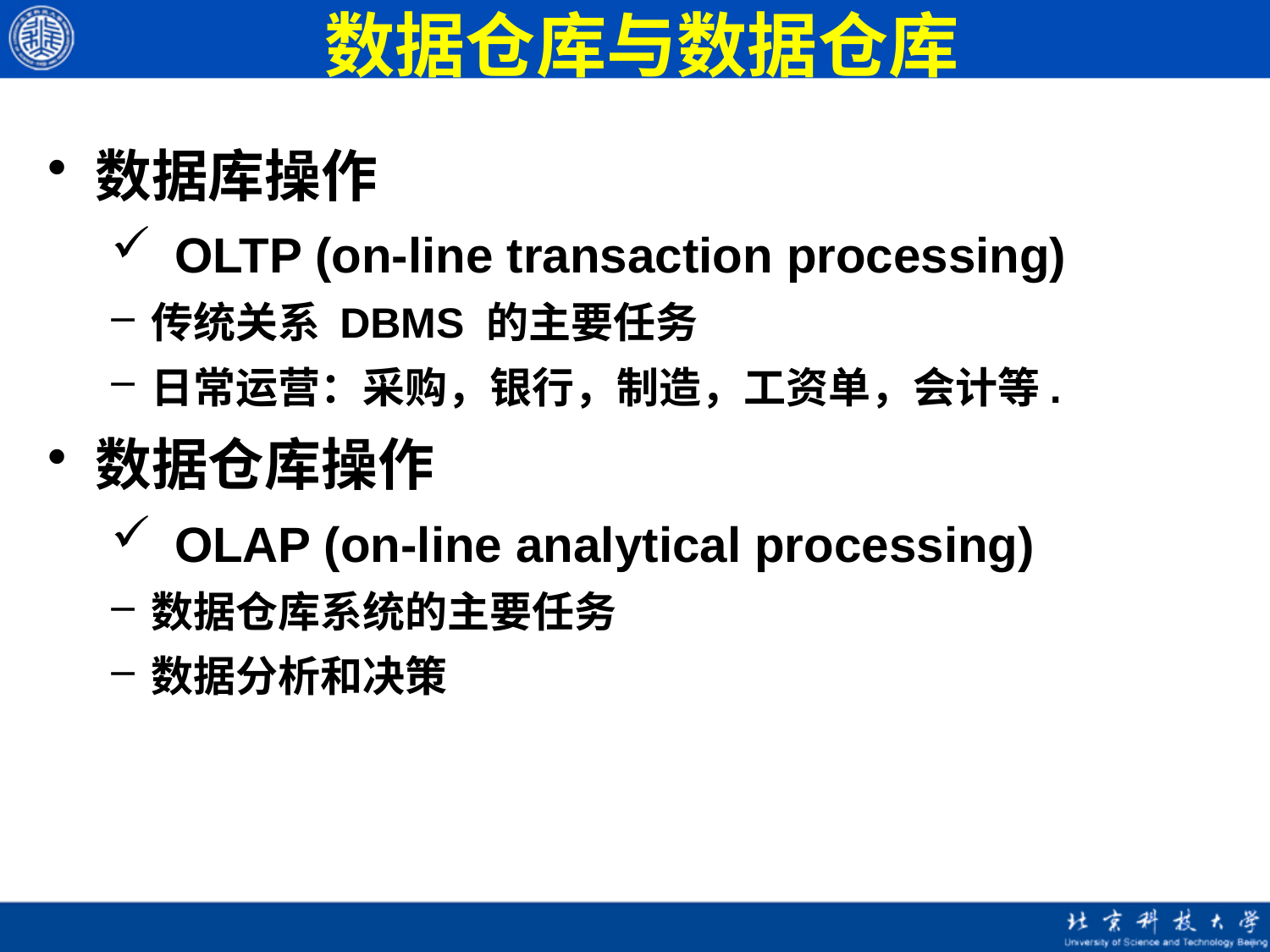

# 数据仓库与数据仓库
数据库操作
OLTP (on-line transaction processing)
传统关系 DBMS 的主要任务
日常运营：采购，银行，制造，工资单，会计等.
数据仓库操作
OLAP (on-line analytical processing)
数据仓库系统的主要任务
数据分析和决策